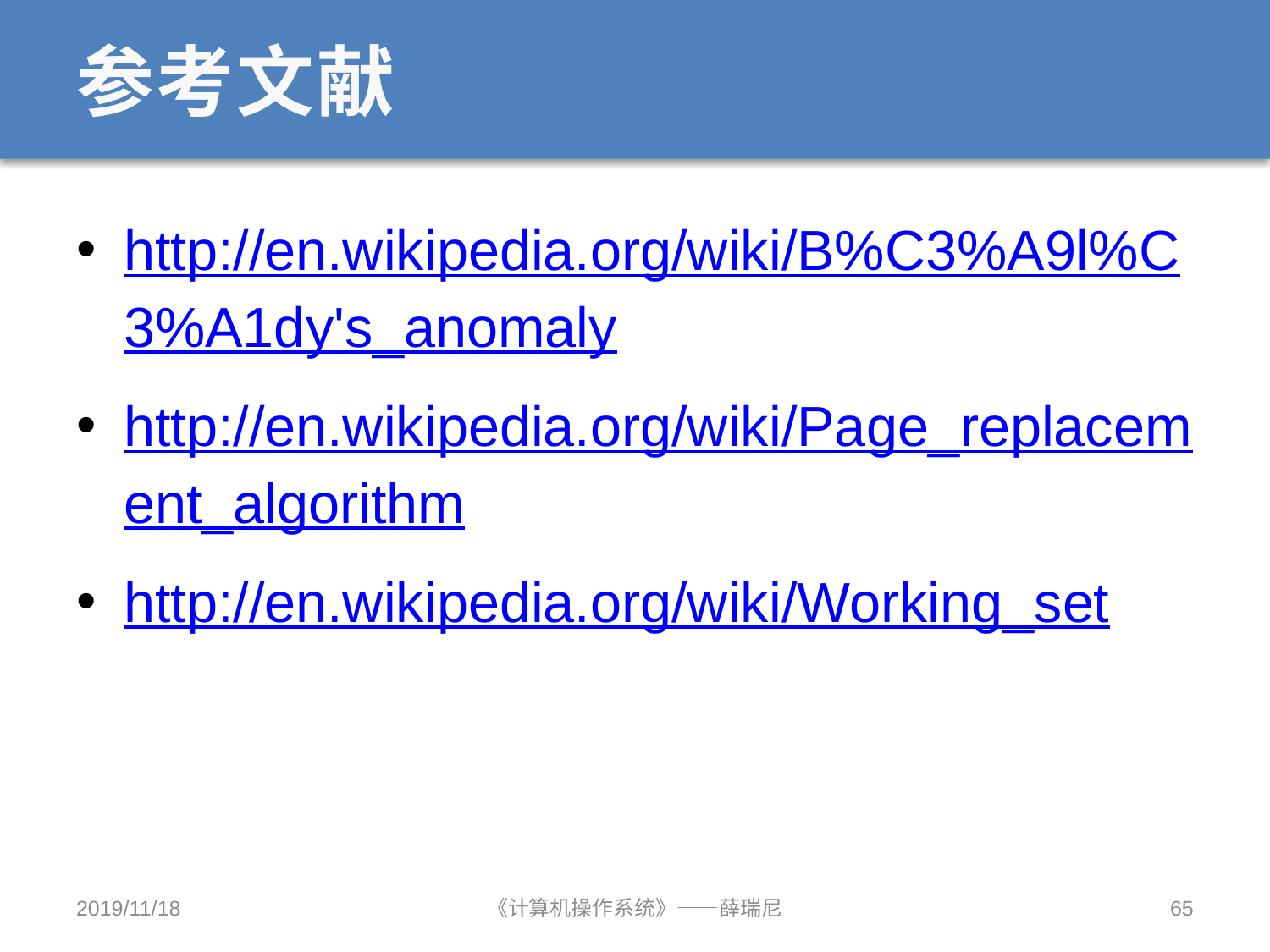

# 参考文献
http://en.wikipedia.org/wiki/B%C3%A9l%C3%A1dy's_anomaly
http://en.wikipedia.org/wiki/Page_replacement_algorithm
http://en.wikipedia.org/wiki/Working_set
2019/11/18
《计算机操作系统》——薛瑞尼
65